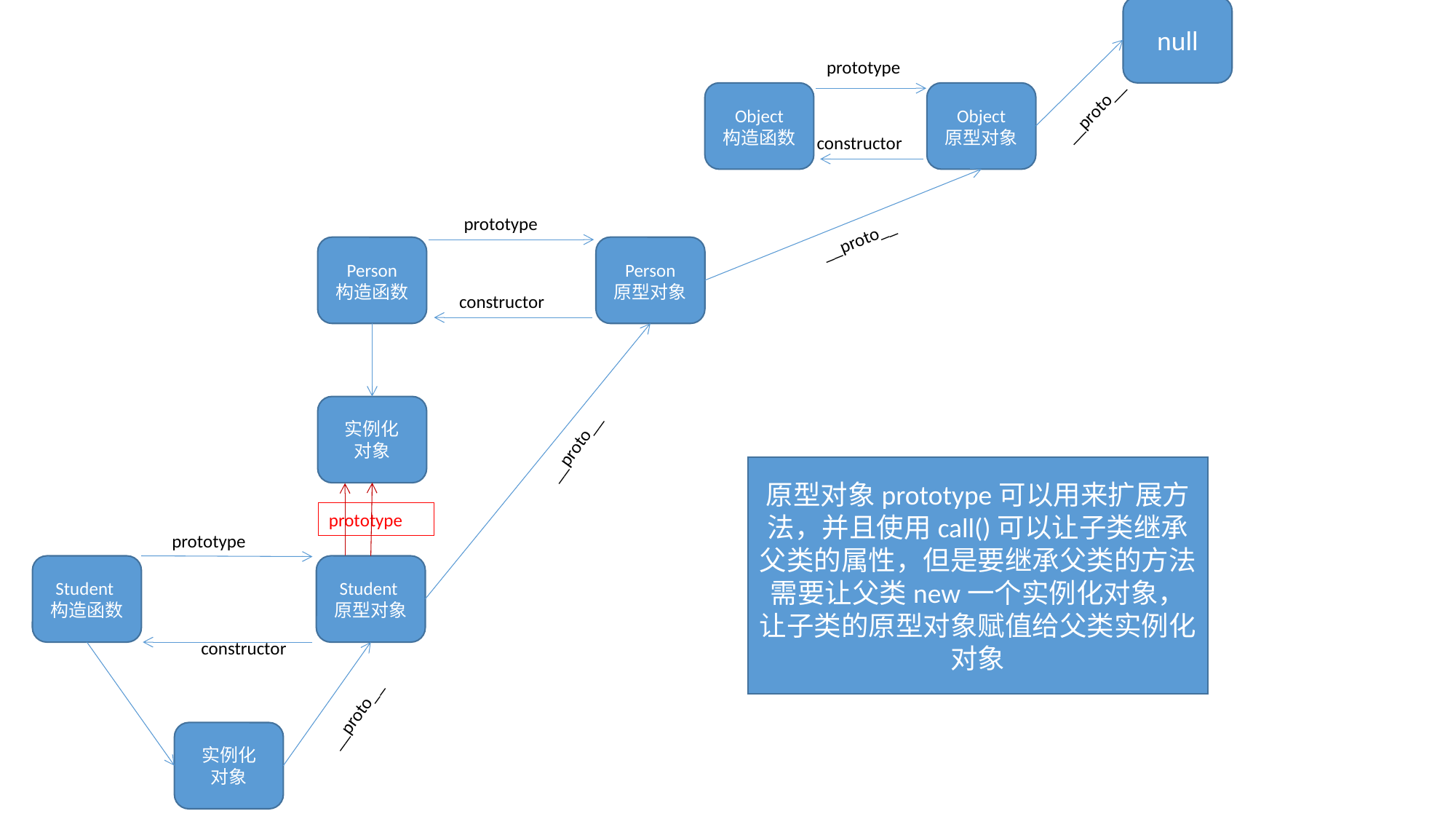

null
prototype
Object
构造函数
Object
原型对象
__proto__
constructor
prototype
__proto__
Person
构造函数
Person
原型对象
constructor
实例化
对象
__proto__
原型对象prototype可以用来扩展方法，并且使用call()可以让子类继承父类的属性，但是要继承父类的方法需要让父类new一个实例化对象，让子类的原型对象赋值给父类实例化对象
prototype
prototype
Student构造函数
Student原型对象
constructor
__proto__
实例化
对象